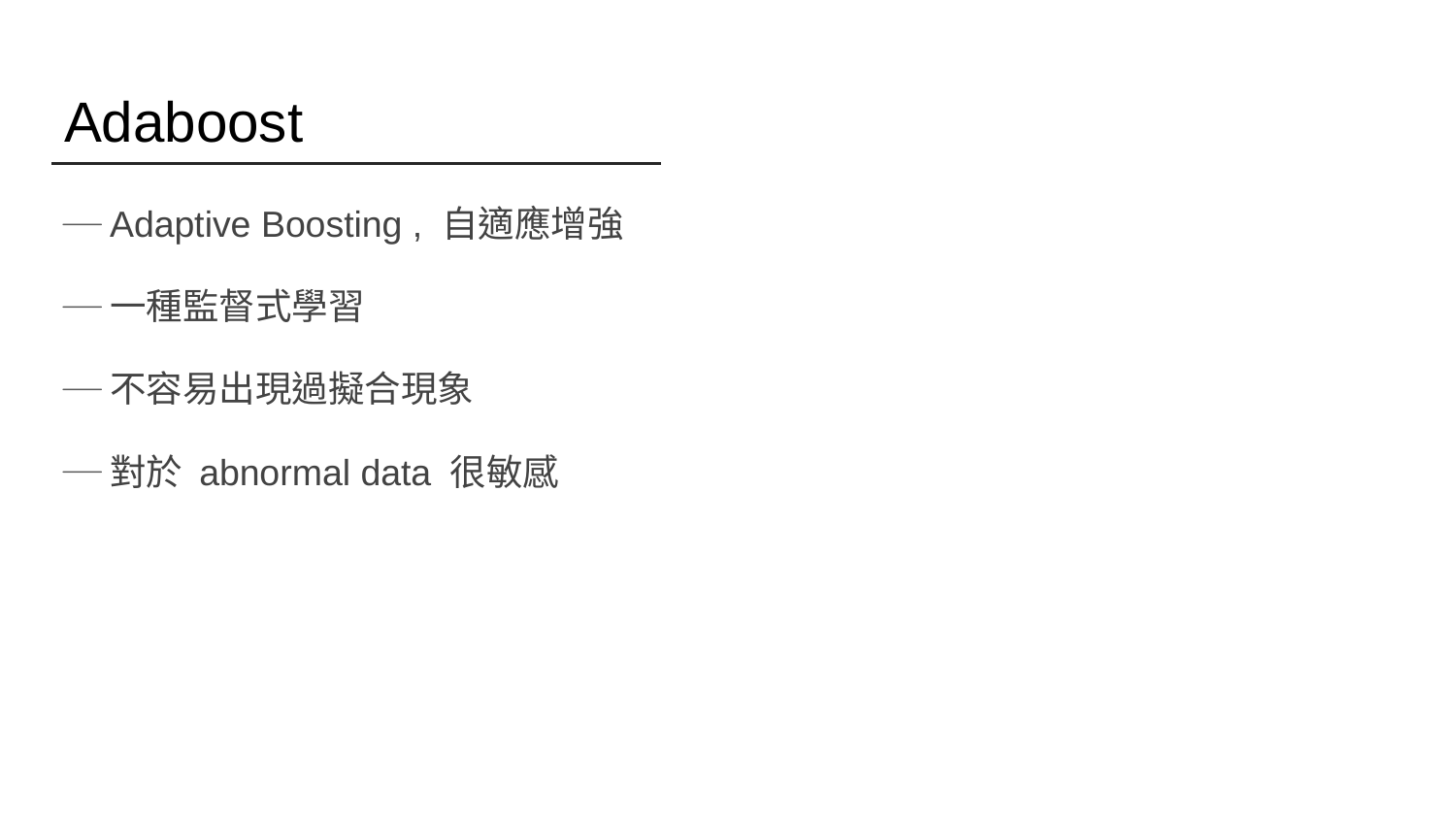

# Adaboost
Adaptive Boosting , 自適應增強
一種監督式學習
不容易出現過擬合現象
對於 abnormal data 很敏感